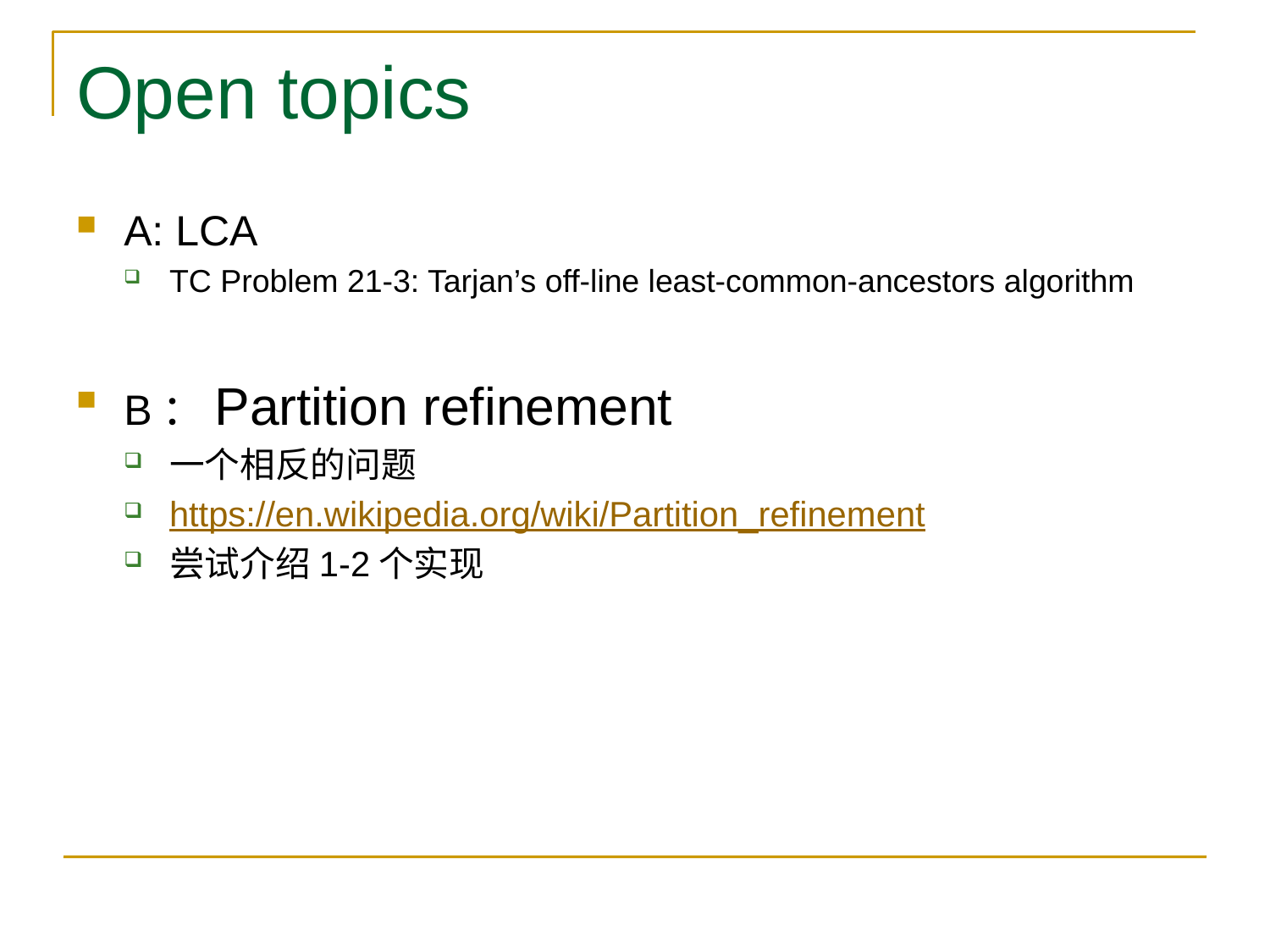

# Open topics
A: LCA
TC Problem 21-3: Tarjan’s off-line least-common-ancestors algorithm

B：Partition refinement
一个相反的问题
https://en.wikipedia.org/wiki/Partition_refinement
尝试介绍1-2个实现